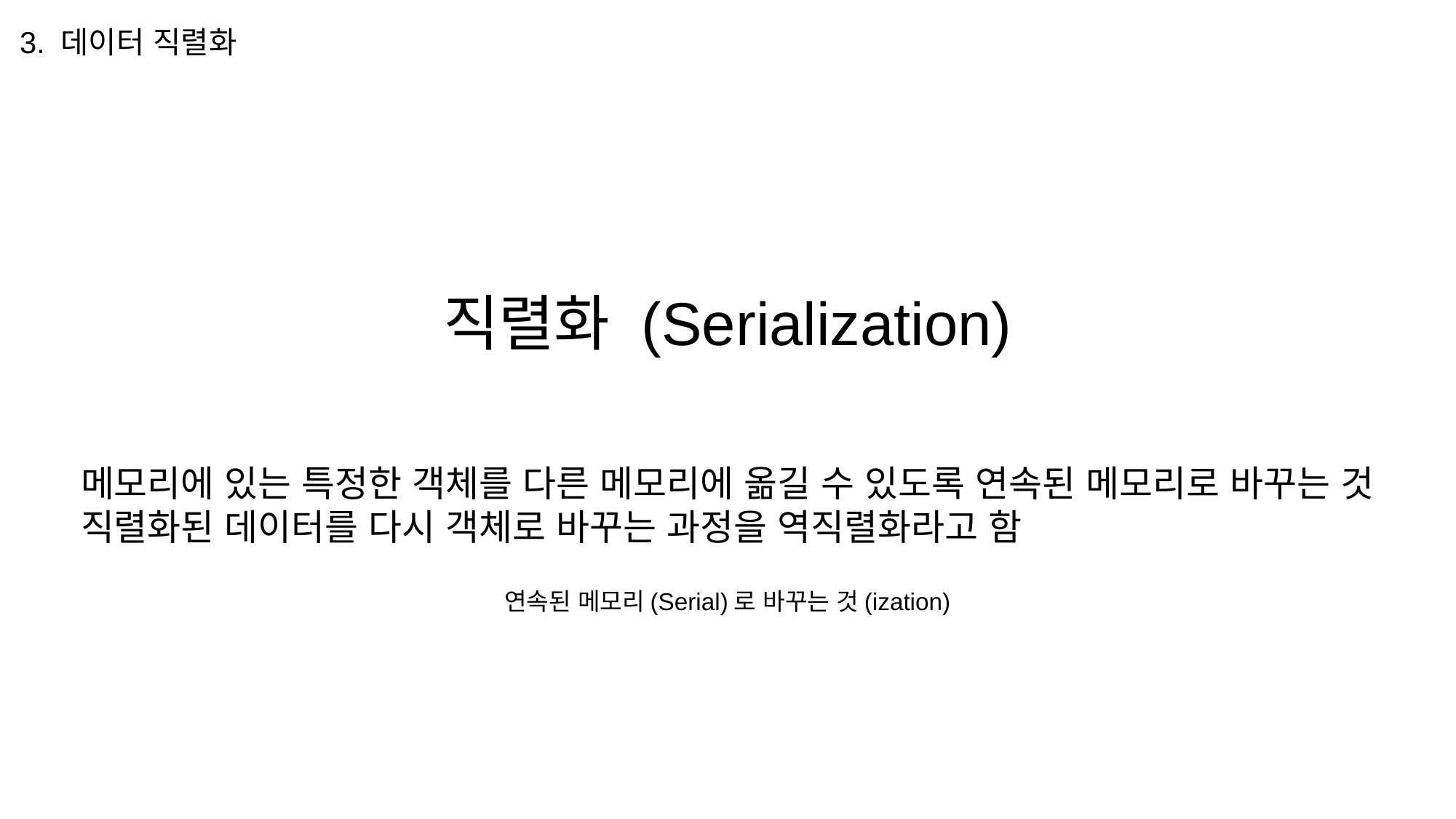

3. 데이터 직렬화
직렬화 (Serialization)
메모리에 있는 특정한 객체를 다른 메모리에 옮길 수 있도록 연속된 메모리로 바꾸는 것
직렬화된 데이터를 다시 객체로 바꾸는 과정을 역직렬화라고 함
연속된 메모리(Serial)로 바꾸는 것(ization)